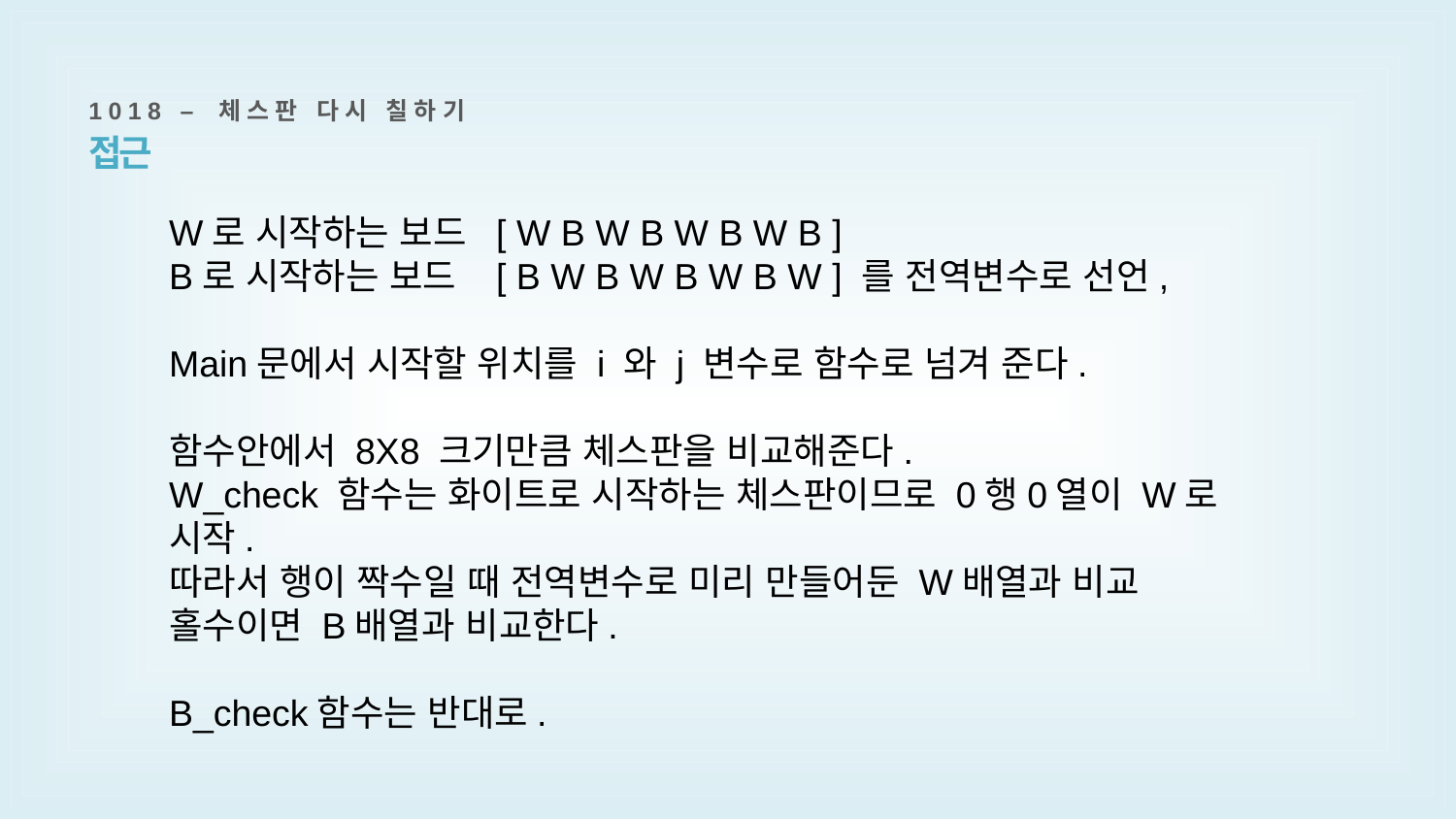

1018 – 체스판 다시 칠하기
접근
W로 시작하는 보드  [ W B W B W B W B ]
B로 시작하는 보드   [ B W B W B W B W ] 를 전역변수로 선언,

Main문에서 시작할 위치를 i 와 j 변수로 함수로 넘겨 준다.

함수안에서 8X8 크기만큼 체스판을 비교해준다.
W_check 함수는 화이트로 시작하는 체스판이므로 0행0열이 W로 시작.
따라서 행이 짝수일 때 전역변수로 미리 만들어둔 W배열과 비교
홀수이면 B배열과 비교한다.

B_check함수는 반대로.